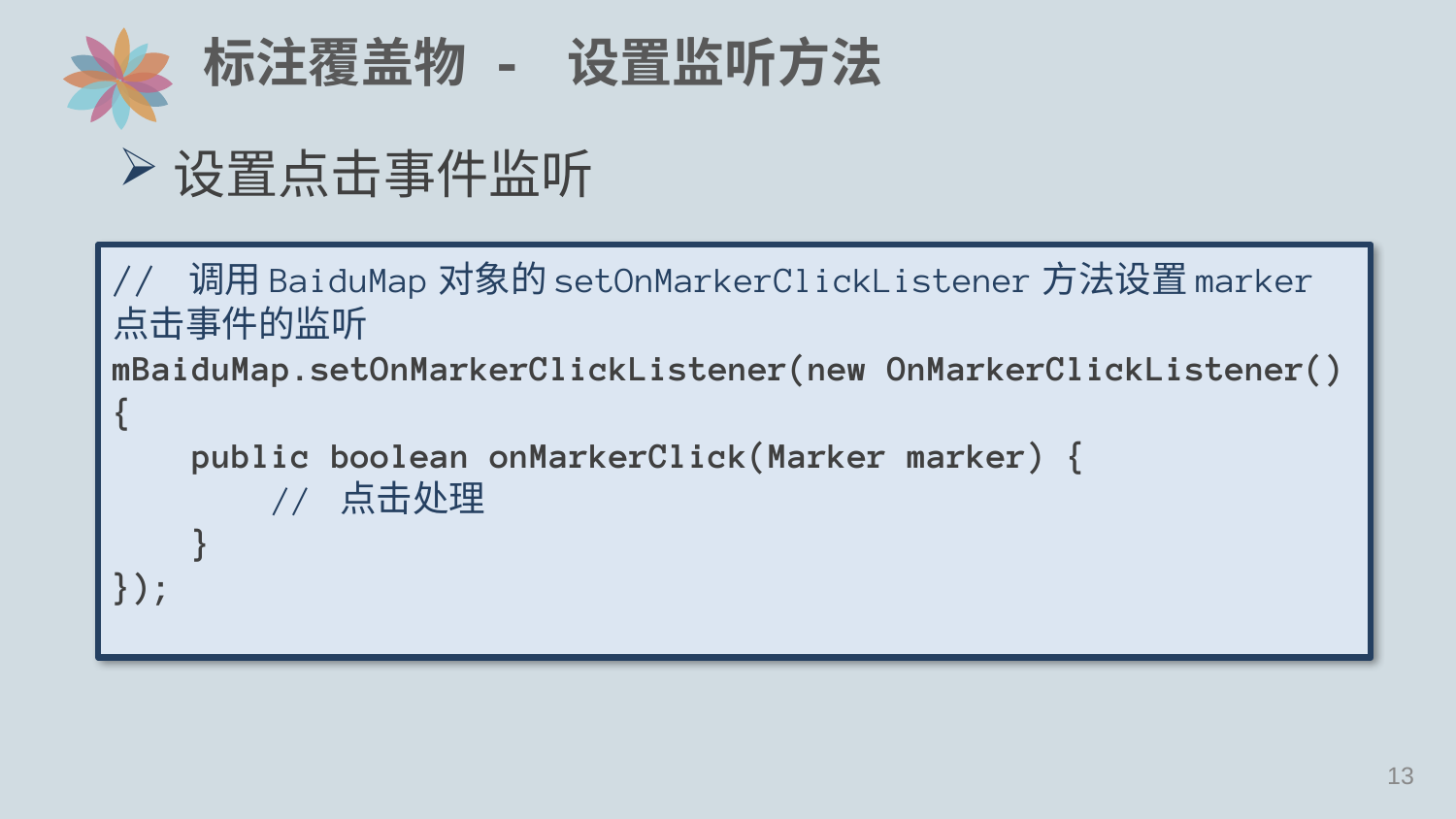

# 标注覆盖物 - 设置监听方法
设置点击事件监听
// 调用BaiduMap对象的setOnMarkerClickListener方法设置marker点击事件的监听
mBaiduMap.setOnMarkerClickListener(new OnMarkerClickListener() {
    public boolean onMarkerClick(Marker marker) {
        // 点击处理
    }
});
13